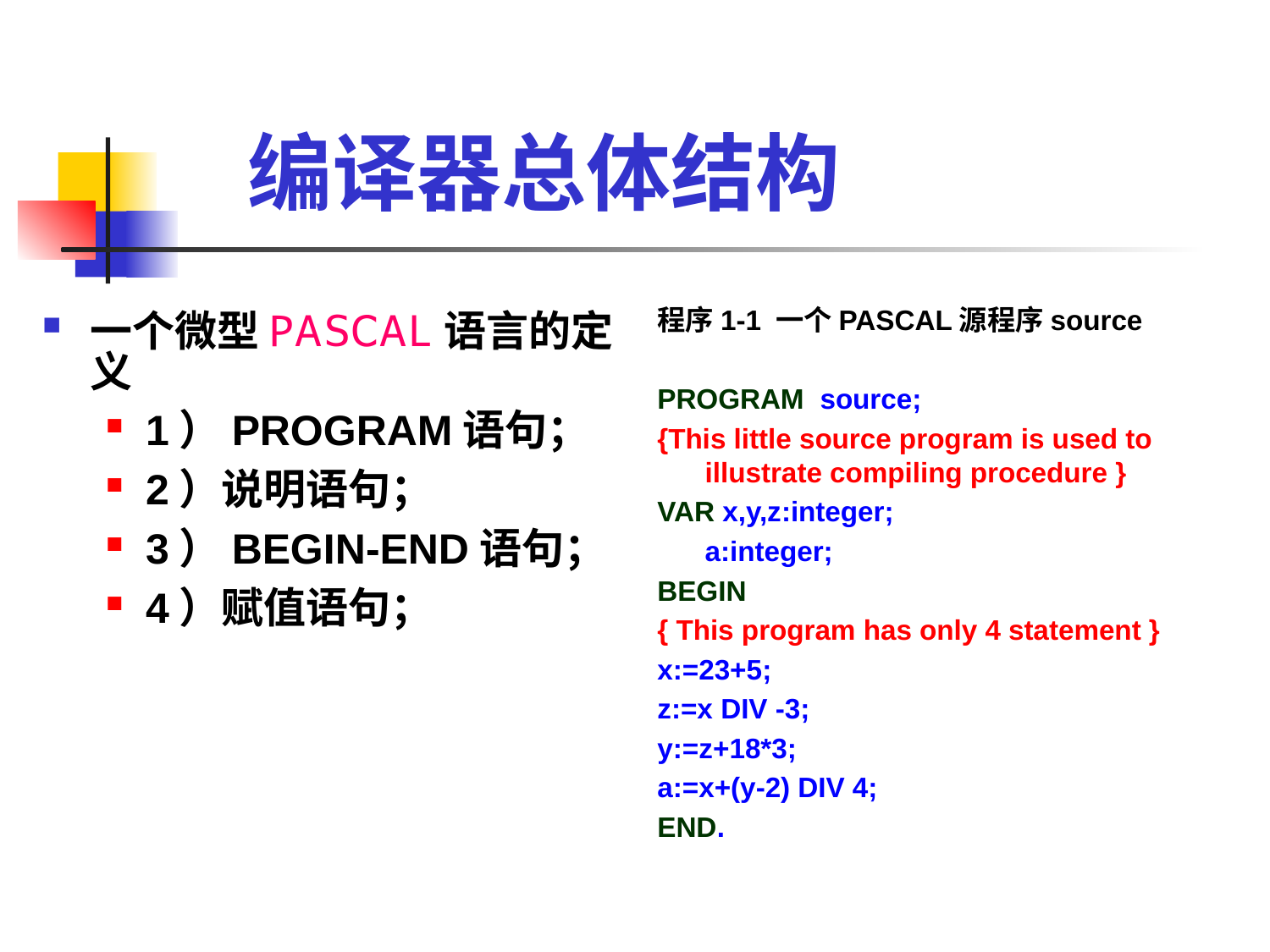

# 编译器总体结构
程序1-1 一个PASCAL源程序source

PROGRAM  source;
{This little source program is used to illustrate compiling procedure }
VAR x,y,z:integer;
	a:integer;
BEGIN
{ This program has only 4 statement }
x:=23+5;
z:=x DIV -3;
y:=z+18*3;
a:=x+(y-2) DIV 4;
END.
一个微型PASCAL语言的定义
1）PROGRAM语句；
2）说明语句；
3）BEGIN-END语句；
4）赋值语句；